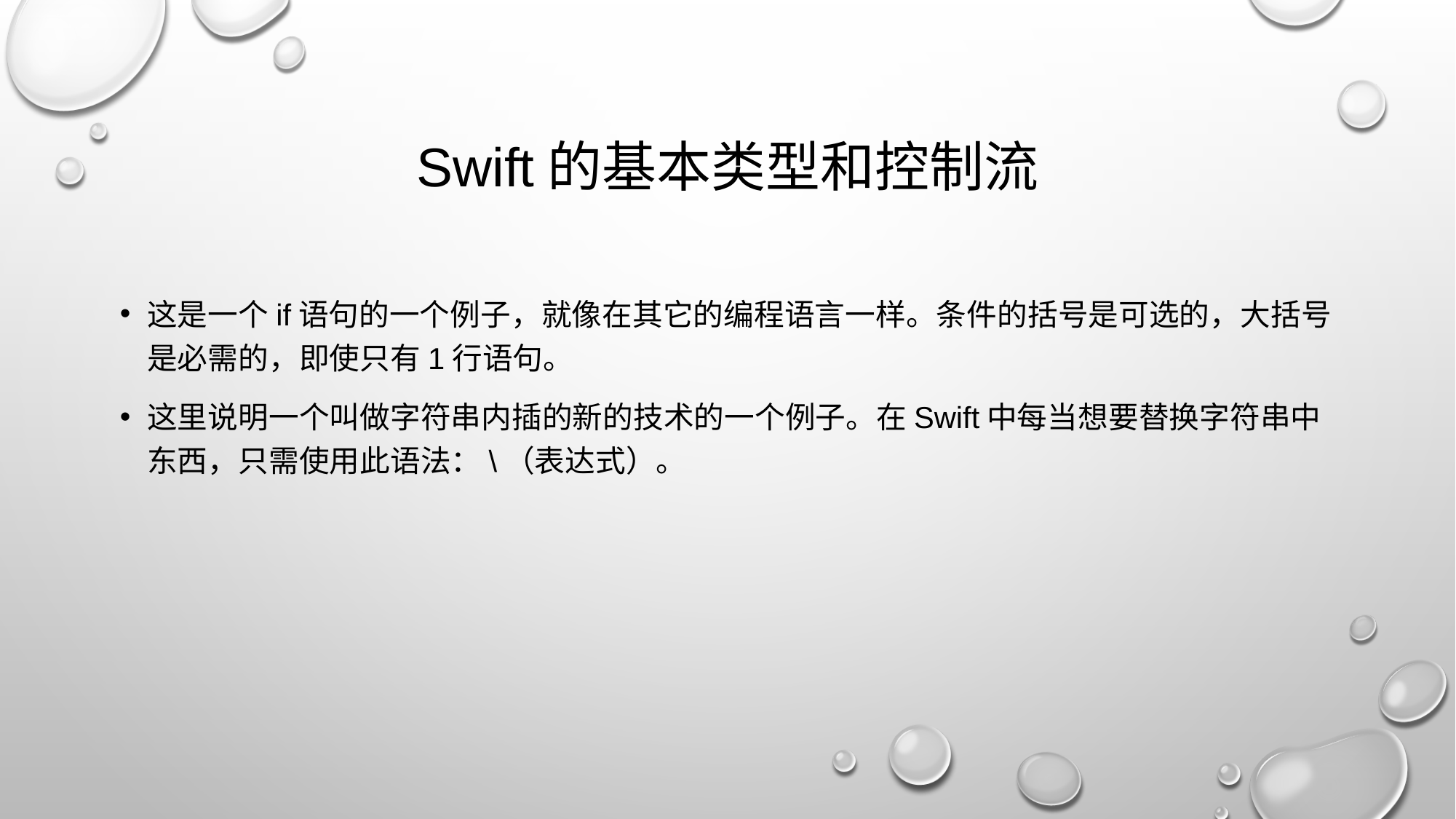

# Swift的基本类型和控制流
这是一个if语句的一个例子，就像在其它的编程语言一样。条件的括号是可选的，大括号是必需的，即使只有1行语句。
这里说明一个叫做字符串内插的新的技术的一个例子。在Swift中每当想要替换字符串中东西，只需使用此语法：\（表达式）。